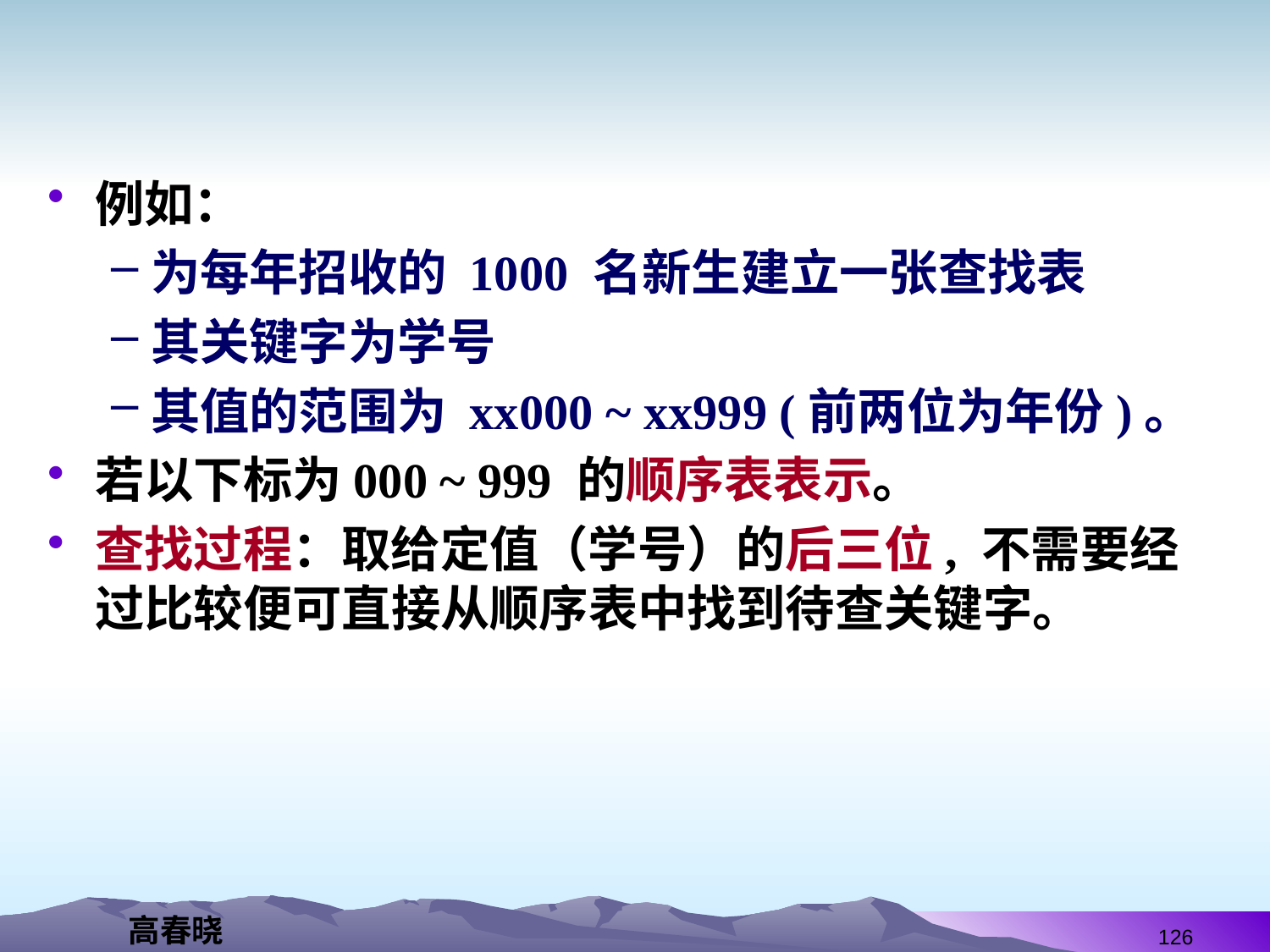

#
例如：
为每年招收的 1000 名新生建立一张查找表
其关键字为学号
其值的范围为 xx000 ~ xx999 (前两位为年份)。
若以下标为000 ~ 999 的顺序表表示。
查找过程：取给定值（学号）的后三位, 不需要经过比较便可直接从顺序表中找到待查关键字。

126